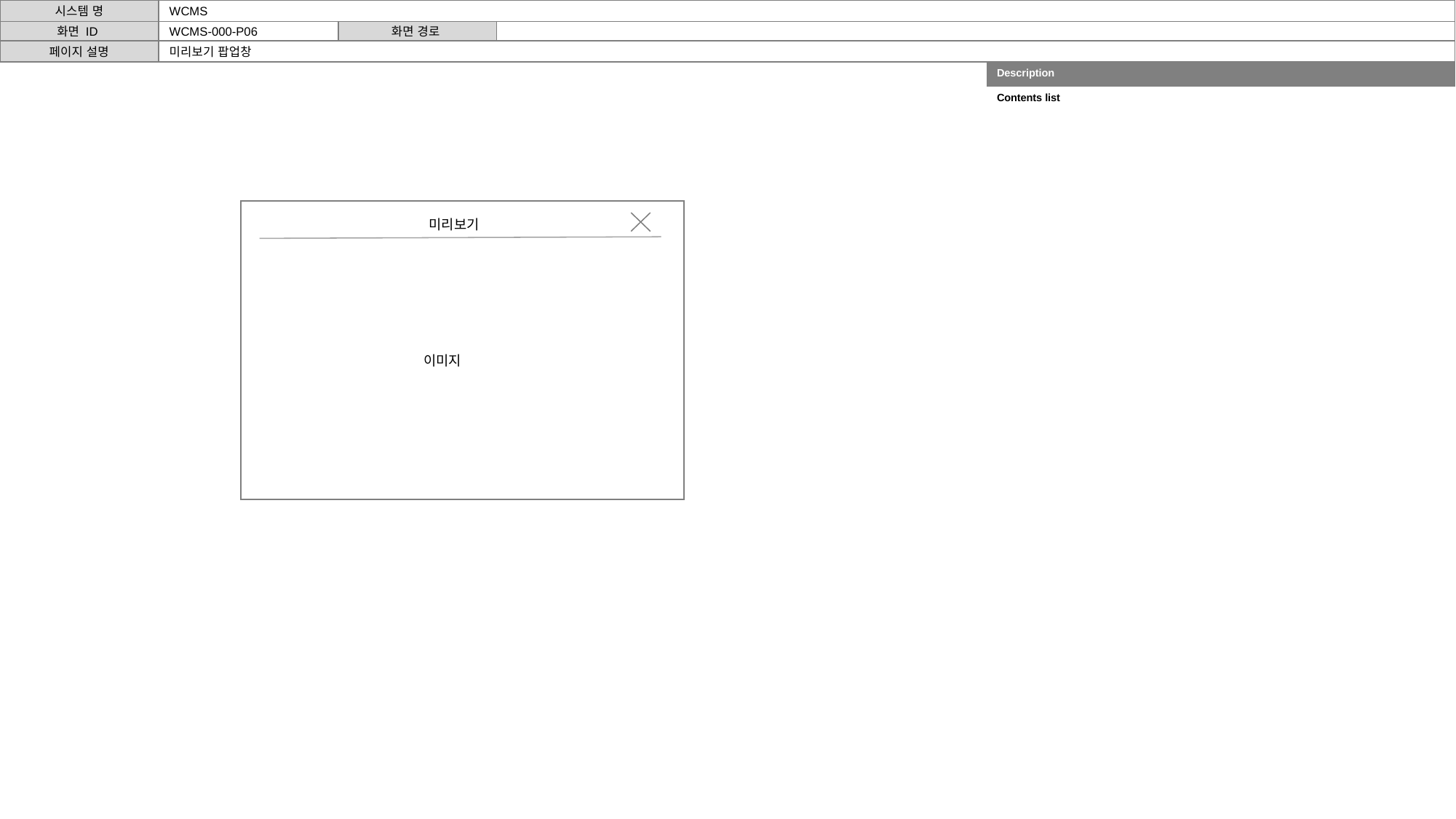

시스템 명
WCMS
화면 ID
WCMS-000-P06
화면 경로

페이지 설명
미리보기 팝업창
| Description |  |
| --- | --- |
| Contents list |  |
|  |  |
|  |  |
|  |  |
|  |  |
|  |  |
|  |  |
|  |  |
|  |  |
|  |  |
|  |  |

미리보기
이미지